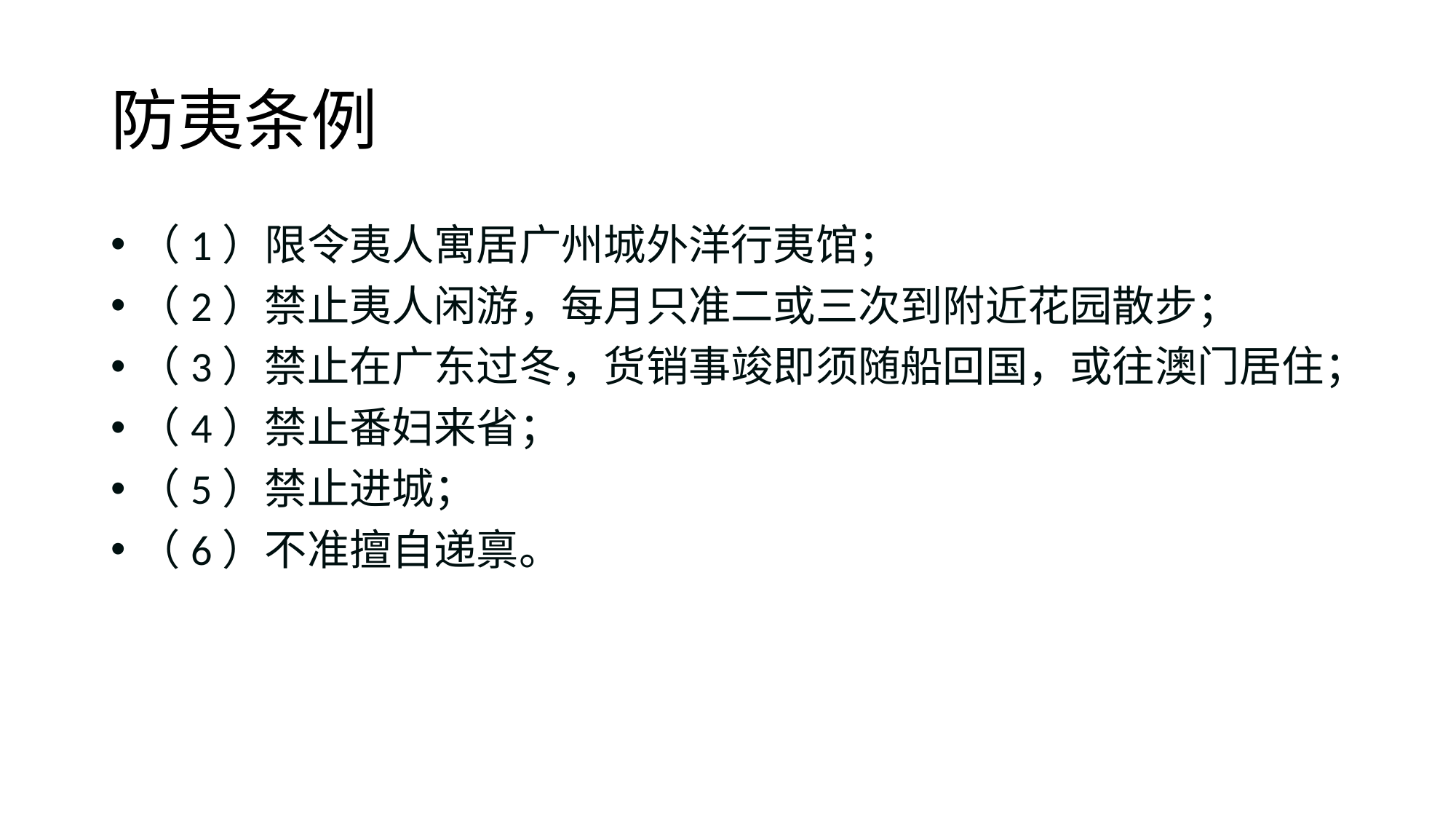

# 防夷条例
（1）限令夷人寓居广州城外洋行夷馆；
（2）禁止夷人闲游，每月只准二或三次到附近花园散步；
（3）禁止在广东过冬，货销事竣即须随船回国，或往澳门居住；
（4）禁止番妇来省；
（5）禁止进城；
（6）不准擅自递禀。